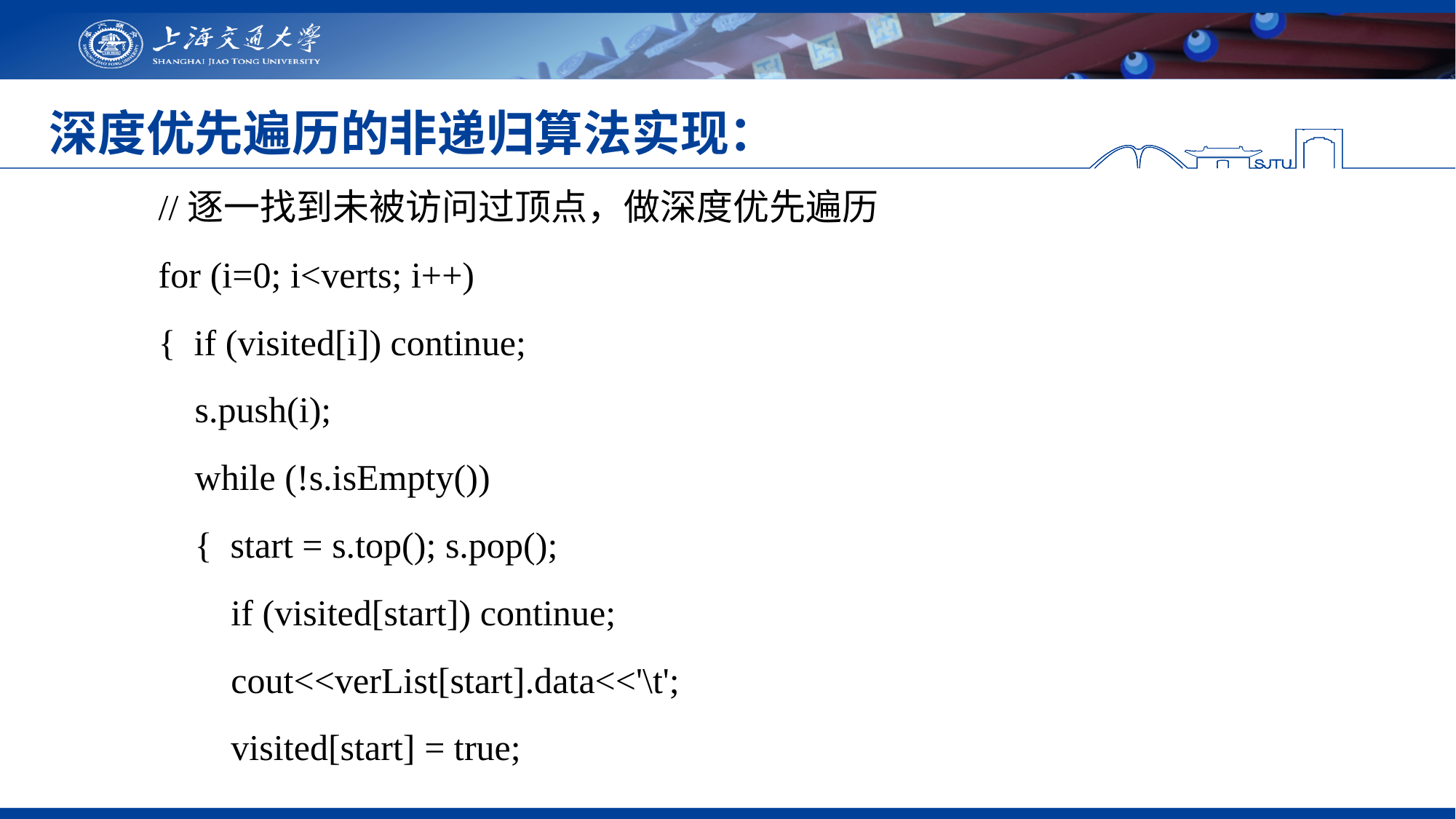

# 深度优先遍历的非递归算法实现：
            //逐一找到未被访问过顶点，做深度优先遍历
	for (i=0; i<verts; i++)
	{  if (visited[i]) continue;
	    s.push(i);
 	    while (!s.isEmpty())
	    {  start = s.top(); s.pop();
	        if (visited[start]) continue;
 	        cout<<verList[start].data<<'\t';
	        visited[start] = true;